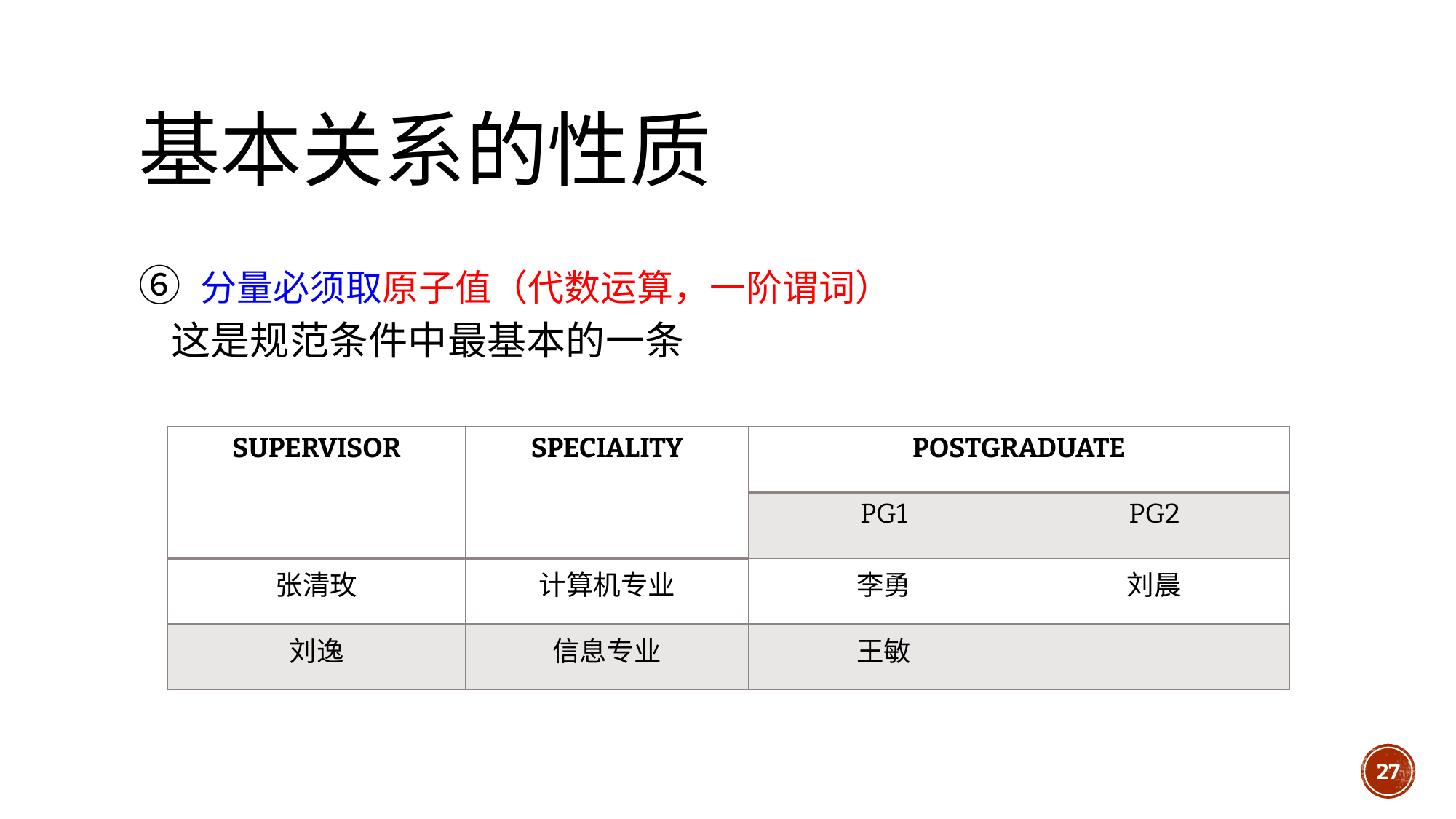

# 基本关系的性质
⑥ 分量必须取原子值（代数运算，一阶谓词）
这是规范条件中最基本的一条

| SUPERVISOR | SPECIALITY | POSTGRADUATE |  |
| --- | --- | --- | --- |
|  |  | PG1 | PG2 |
| 张清玫 | 计算机专业 | 李勇 | 刘晨 |
| 刘逸 | 信息专业 | 王敏 |  |
27